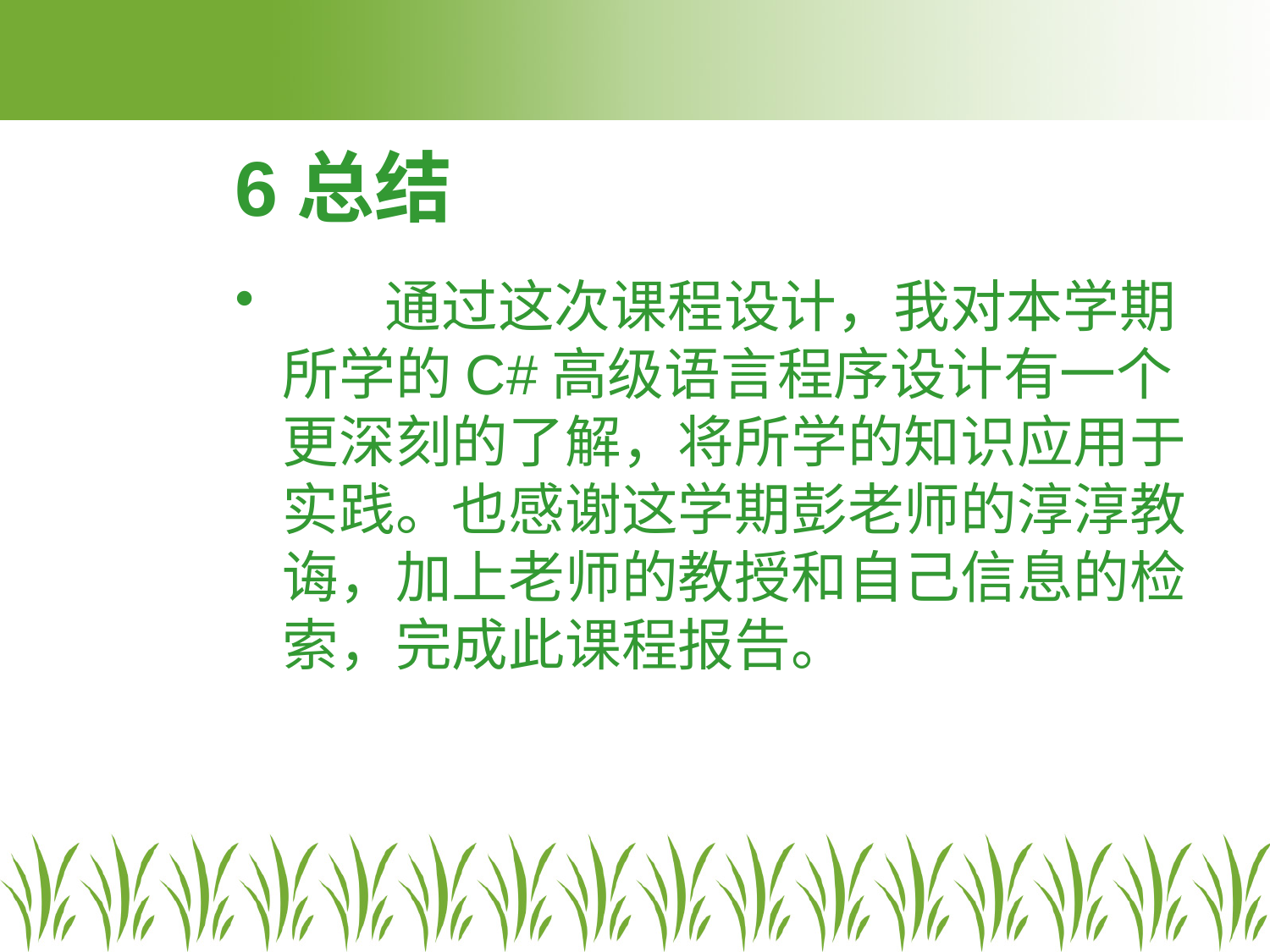

# 6总结
       通过这次课程设计，我对本学期所学的C#高级语言程序设计有一个更深刻的了解，将所学的知识应用于实践。也感谢这学期彭老师的淳淳教诲，加上老师的教授和自己信息的检索，完成此课程报告。